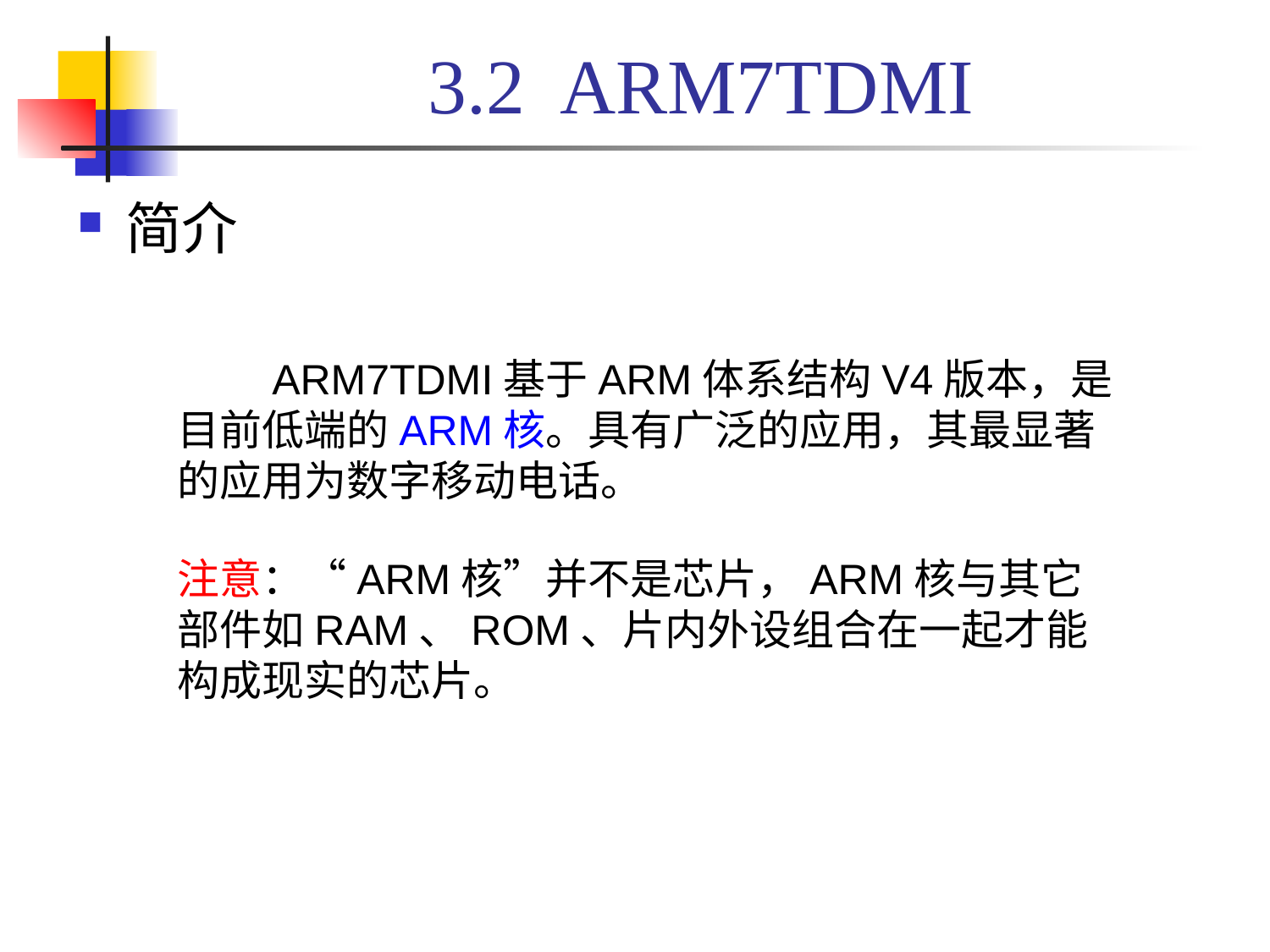

# 3.2  ARM7TDMI
简介
        ARM7TDMI基于ARM体系结构V4版本，是目前低端的ARM核。具有广泛的应用，其最显著的应用为数字移动电话。
注意：“ARM核”并不是芯片，ARM核与其它部件如RAM、ROM、片内外设组合在一起才能构成现实的芯片。